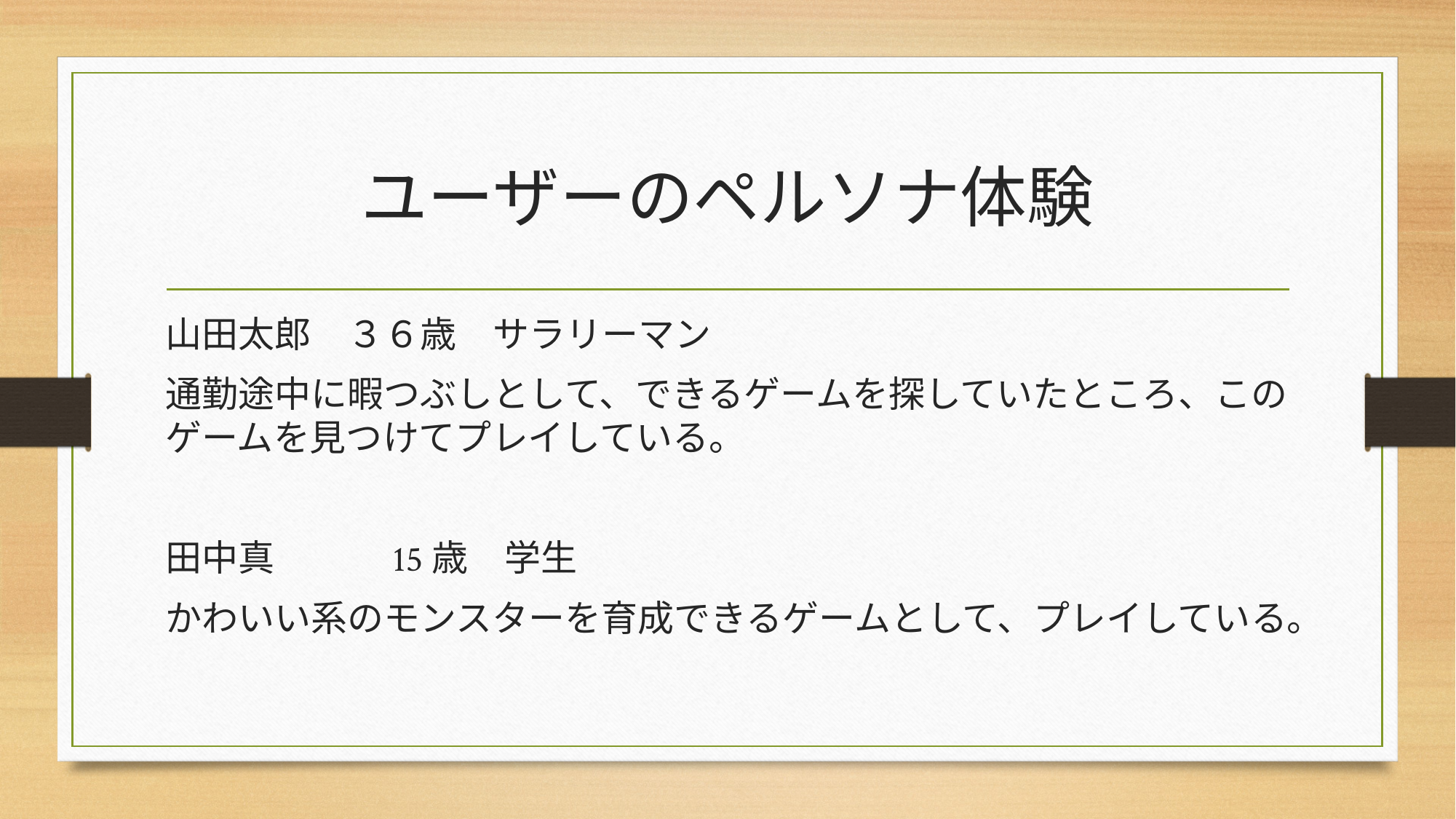

# ユーザーのペルソナ体験
山田太郎　３６歳　サラリーマン
通勤途中に暇つぶしとして、できるゲームを探していたところ、このゲームを見つけてプレイしている。

田中真　　　15歳　学生
かわいい系のモンスターを育成できるゲームとして、プレイしている。